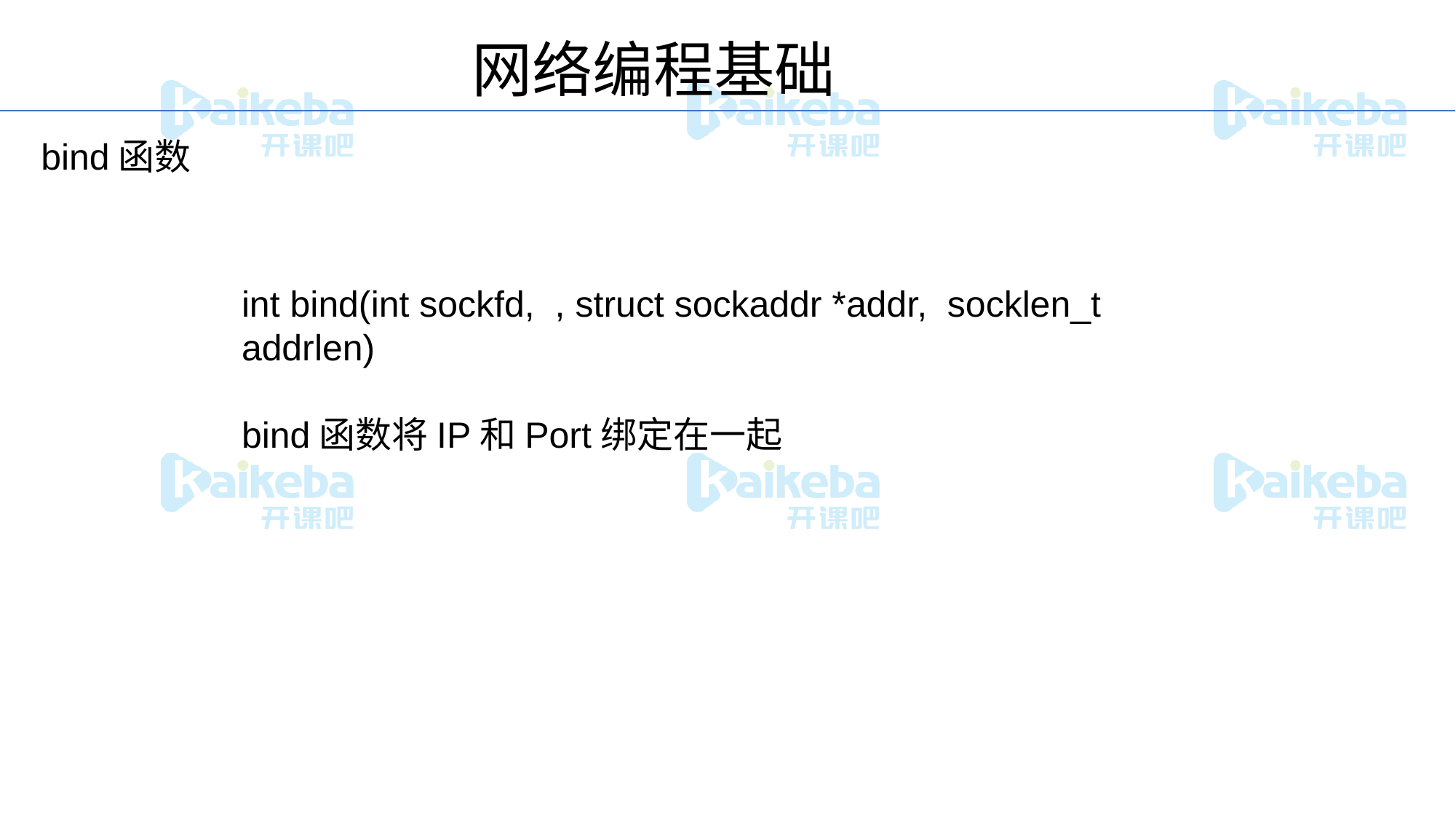

网络编程基础
bind函数

int bind(int sockfd,  , struct sockaddr *addr,  socklen_t addrlen)

bind函数将IP和Port绑定在一起